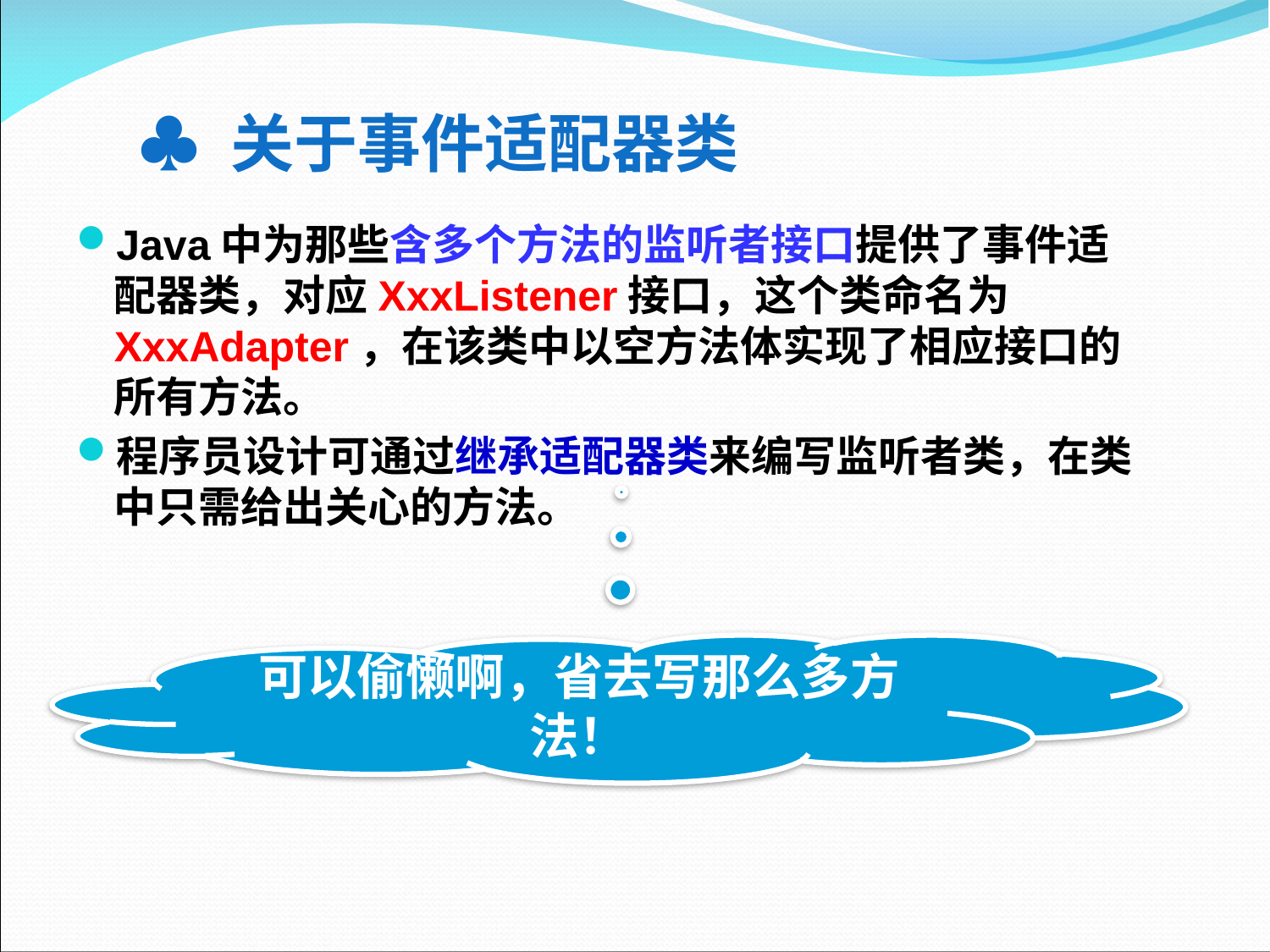

# ♣ 关于事件适配器类
Java中为那些含多个方法的监听者接口提供了事件适配器类，对应XxxListener接口，这个类命名为XxxAdapter，在该类中以空方法体实现了相应接口的所有方法。
程序员设计可通过继承适配器类来编写监听者类，在类中只需给出关心的方法。
可以偷懒啊，省去写那么多方法！